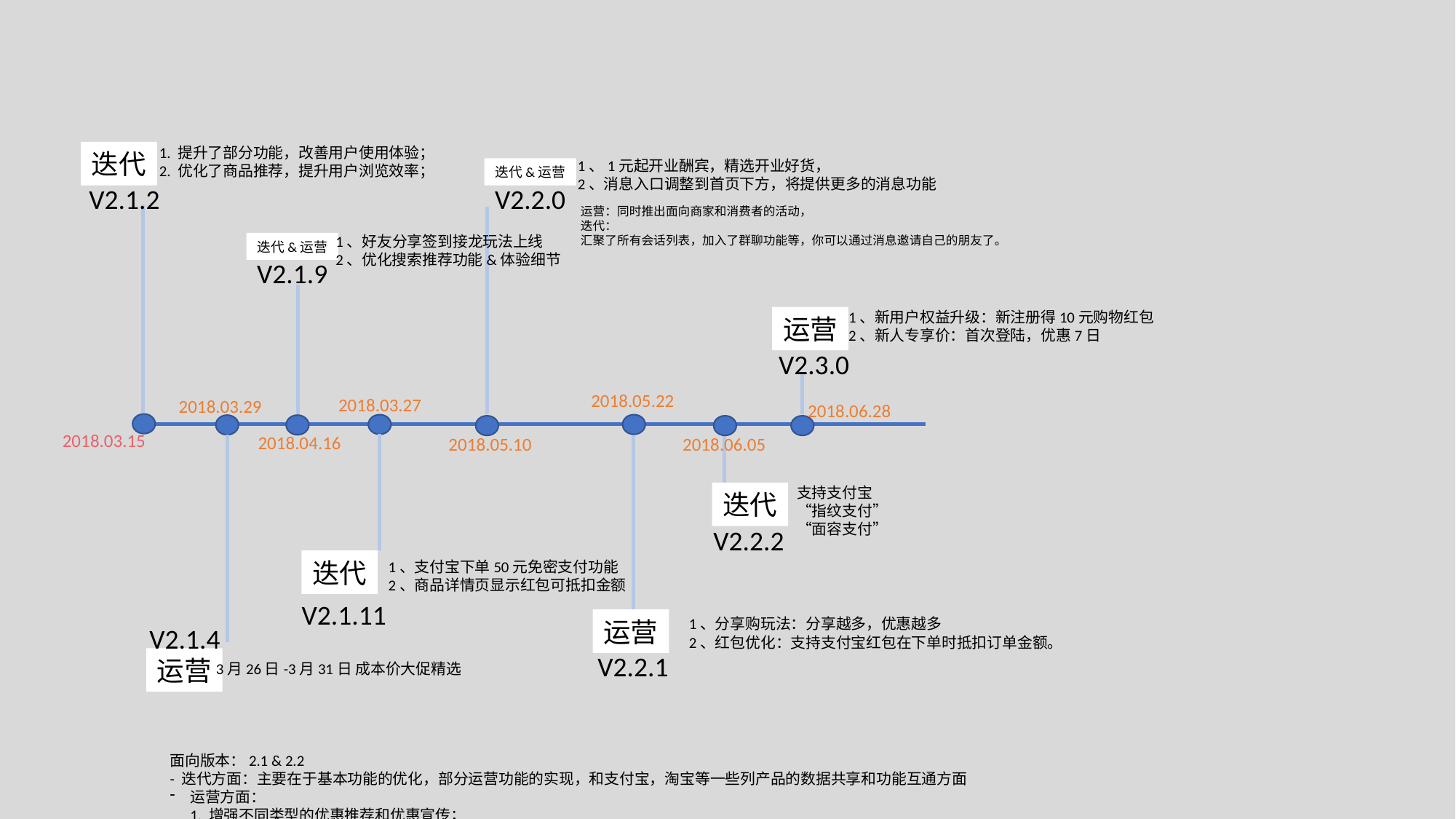

1. 提升了部分功能，改善用户使用体验；
2. 优化了商品推荐，提升用户浏览效率；
迭代
1、1元起开业酬宾，精选开业好货，
2、消息入口调整到首页下方，将提供更多的消息功能
迭代&运营
V2.1.2
V2.2.0
运营：同时推出面向商家和消费者的活动，
迭代：
汇聚了所有会话列表，加入了群聊功能等，你可以通过消息邀请自己的朋友了。
1、好友分享签到接龙玩法上线
2、优化搜索推荐功能&体验细节
迭代&运营
V2.1.9
1、新用户权益升级：新注册得10元购物红包
2、新人专享价：首次登陆，优惠7日
运营
V2.3.0
2018.05.22
2018.03.27
2018.03.29
2018.06.28

2018.03.15
2018.04.16
2018.05.10
2018.06.05
支持支付宝
“指纹支付”
“面容支付”
迭代
V2.2.2
迭代
1、支付宝下单50元免密支付功能
2、商品详情页显示红包可抵扣金额
V2.1.11
1、分享购玩法：分享越多，优惠越多
2、红包优化：支持支付宝红包在下单时抵扣订单金额。
运营
V2.1.4
V2.2.1
运营
3月26日-3月31日 成本价大促精选
面向版本：2.1 & 2.2
- 迭代方面：主要在于基本功能的优化，部分运营功能的实现，和支付宝，淘宝等一些列产品的数据共享和功能互通方面
运营方面：
1. 增强不同类型的优惠推荐和优惠宣传；
2. 通过app内活动的方式，增加用户的活跃性和购物趋势；
3. 社交类：通过分享功能和新用户专享优惠的方式增强其扩张性能产品影响力